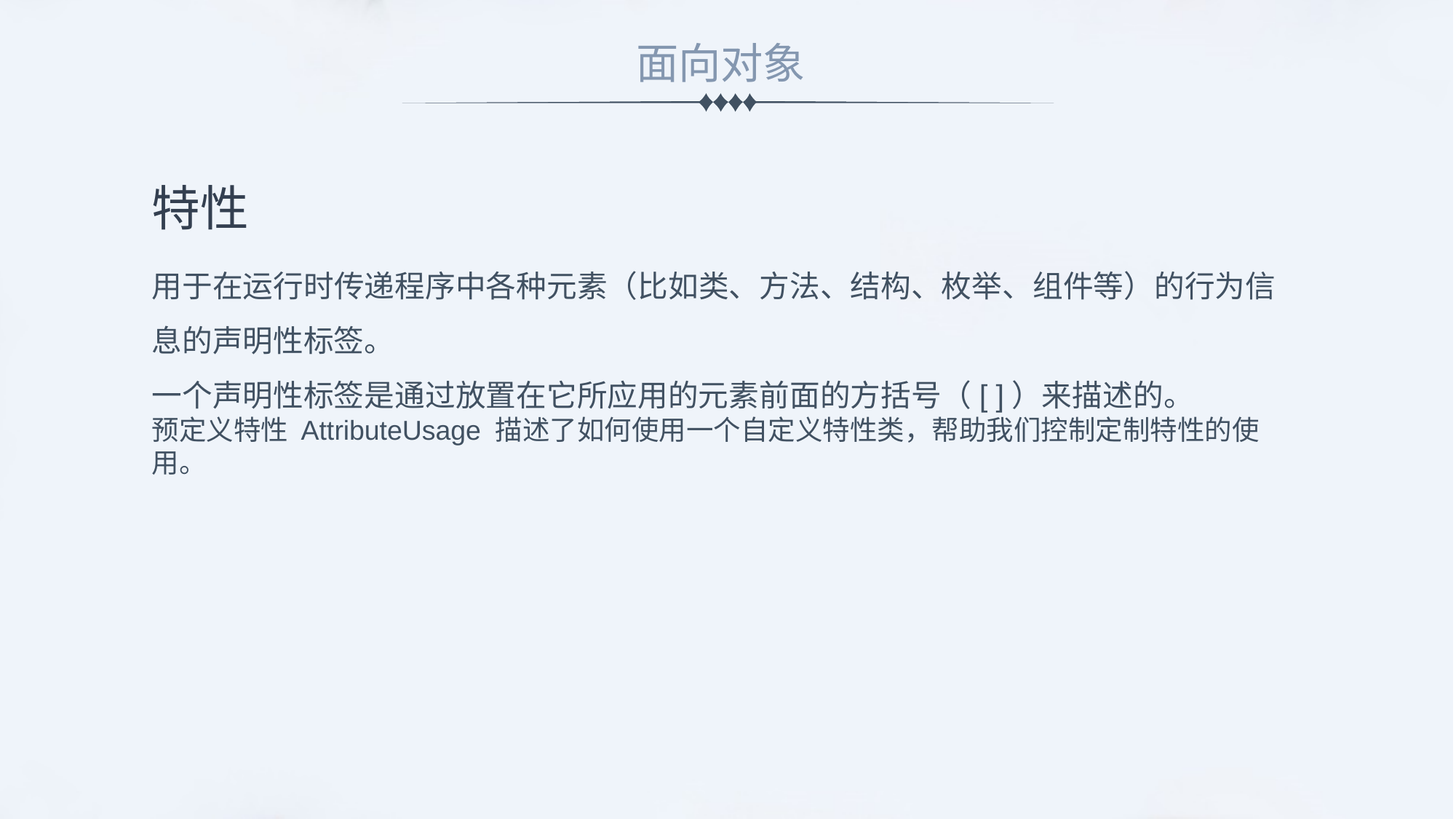

特性
用于在运行时传递程序中各种元素（比如类、方法、结构、枚举、组件等）的行为信息的声明性标签。
一个声明性标签是通过放置在它所应用的元素前面的方括号（[ ]）来描述的。
预定义特性 AttributeUsage 描述了如何使用一个自定义特性类，帮助我们控制定制特性的使用。